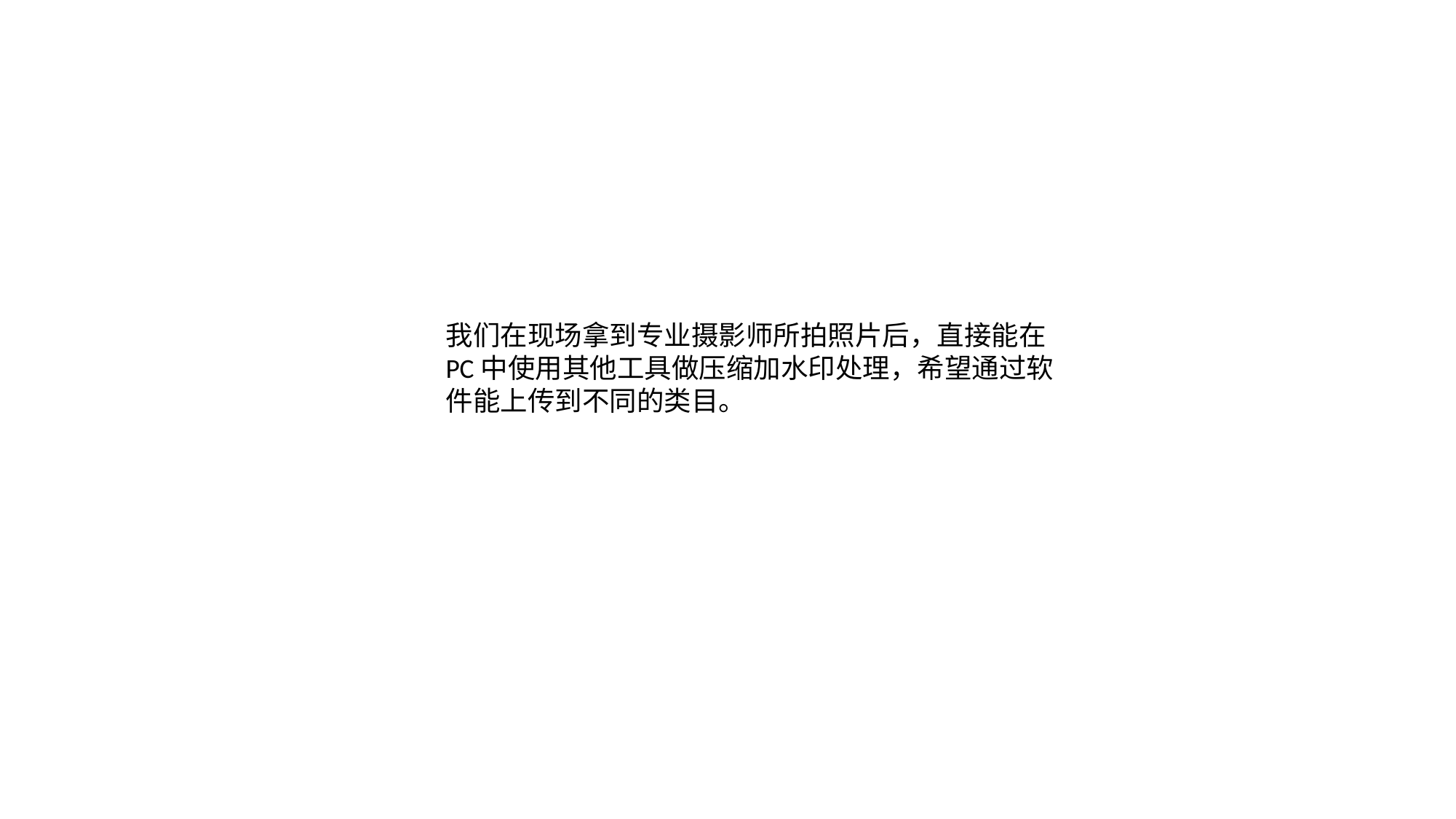

我们在现场拿到专业摄影师所拍照片后，直接能在PC中使用其他工具做压缩加水印处理，希望通过软件能上传到不同的类目。